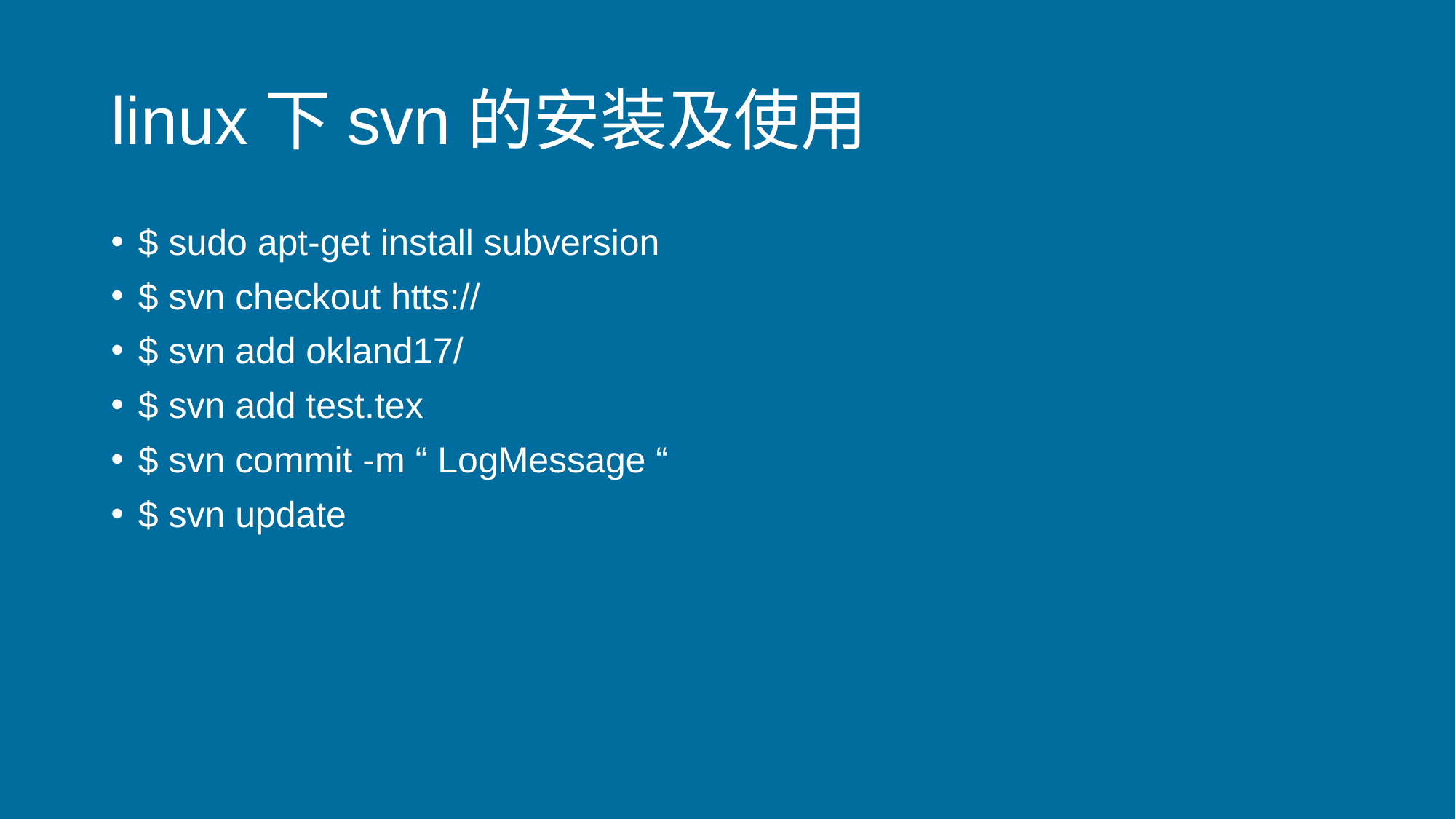

# linux下svn的安装及使用
$ sudo apt-get install subversion
$ svn checkout htts://
$ svn add okland17/
$ svn add test.tex
$ svn commit -m “ LogMessage “
$ svn update